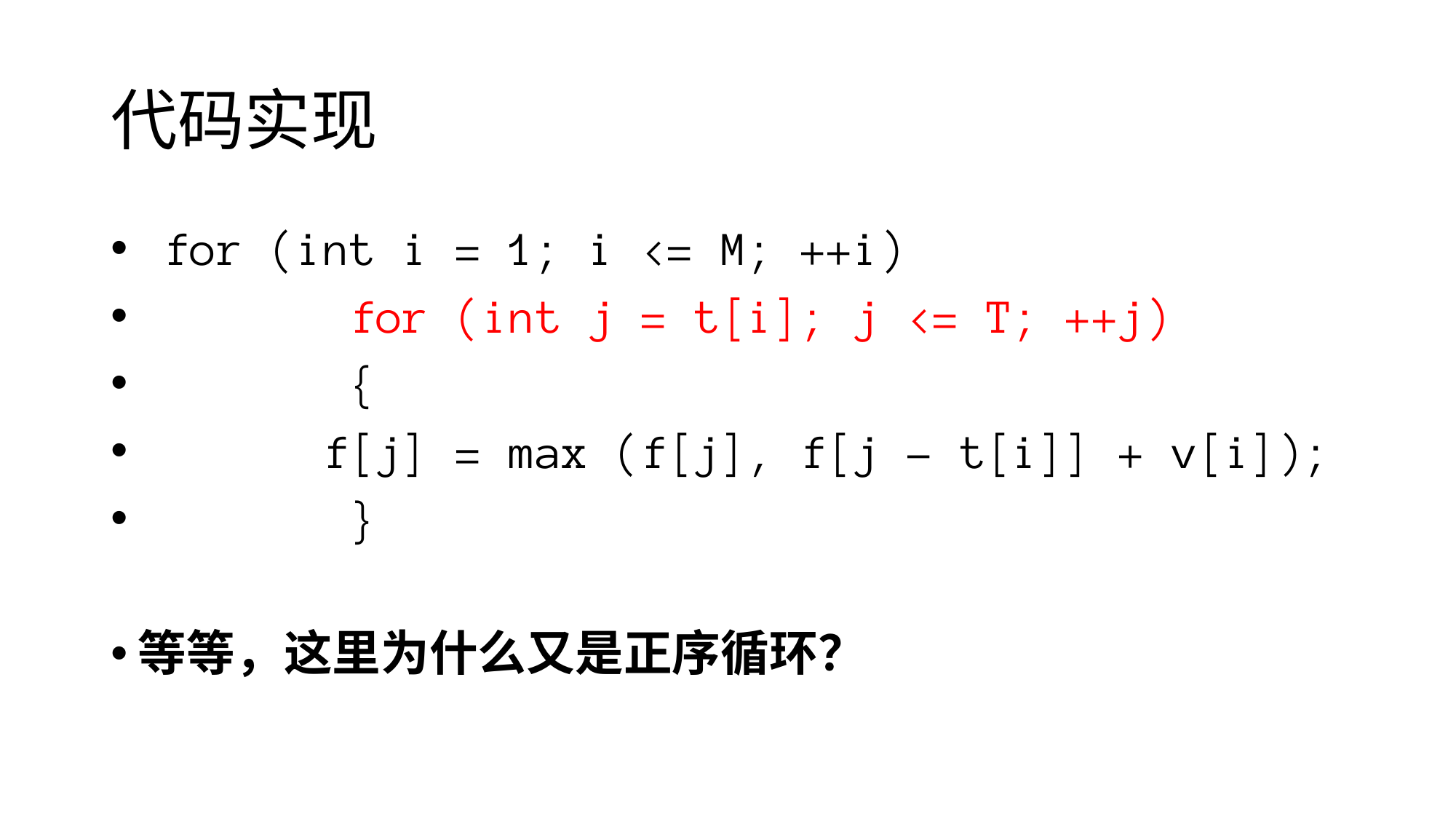

# 代码实现
 for (int i = 1; i <= M; ++i)
        for (int j = t[i]; j <= T; ++j)
        {
       f[j] = max (f[j], f[j - t[i]] + v[i]);
        }

等等，这里为什么又是正序循环？